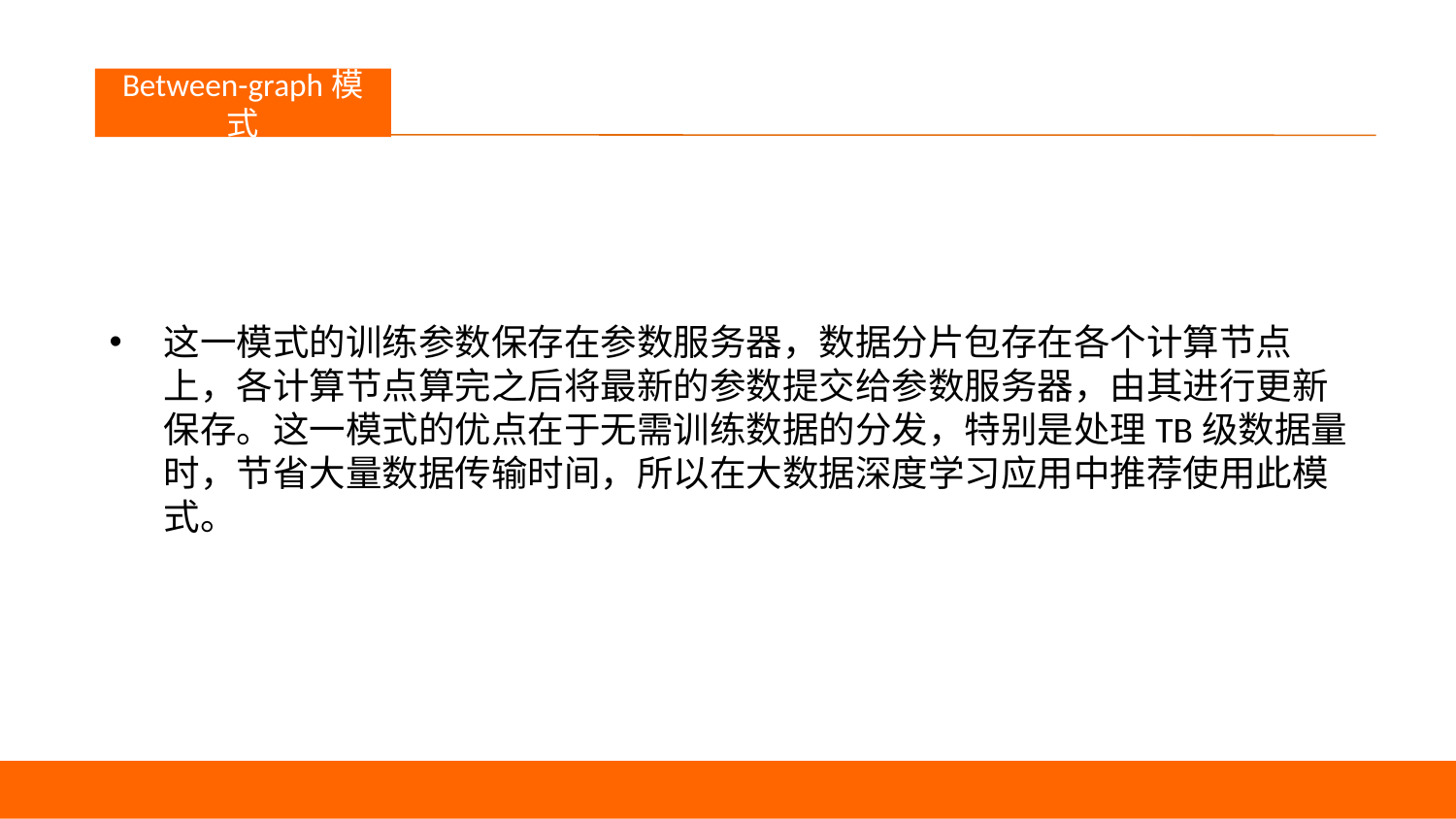

议程
Between-graph模式

这一模式的训练参数保存在参数服务器，数据分片包存在各个计算节点上，各计算节点算完之后将最新的参数提交给参数服务器，由其进行更新保存。这一模式的优点在于无需训练数据的分发，特别是处理TB级数据量时，节省大量数据传输时间，所以在大数据深度学习应用中推荐使用此模式。